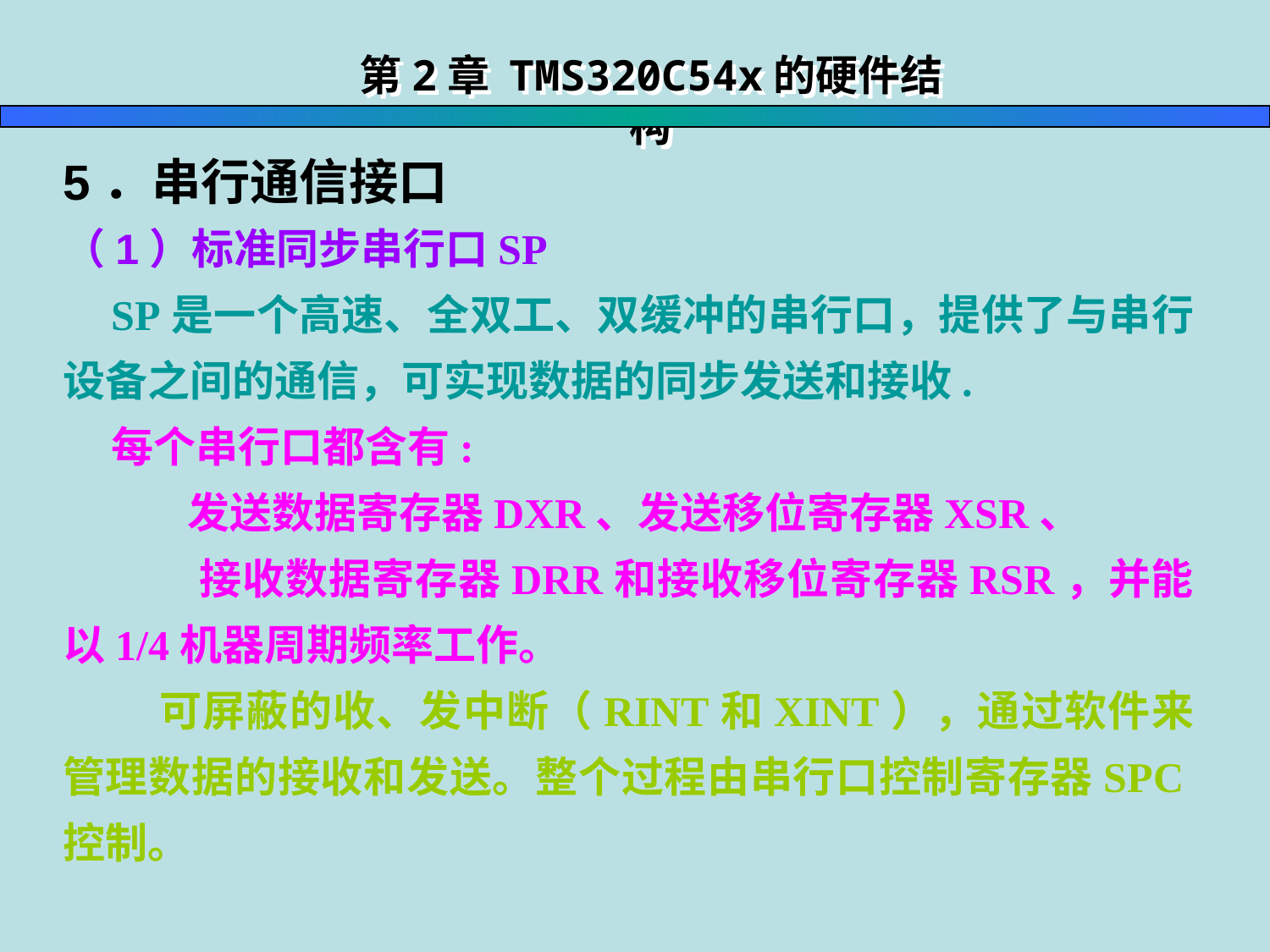

第2章 TMS320C54x的硬件结构

5．串行通信接口
（1）标准同步串行口SP
    SP是一个高速、全双工、双缓冲的串行口，提供了与串行设备之间的通信，可实现数据的同步发送和接收.
    每个串行口都含有:
            发送数据寄存器DXR、发送移位寄存器XSR、
            接收数据寄存器DRR和接收移位寄存器RSR，并能以1/4机器周期频率工作。
        可屏蔽的收、发中断（RINT和XINT），通过软件来管理数据的接收和发送。整个过程由串行口控制寄存器SPC控制。
117